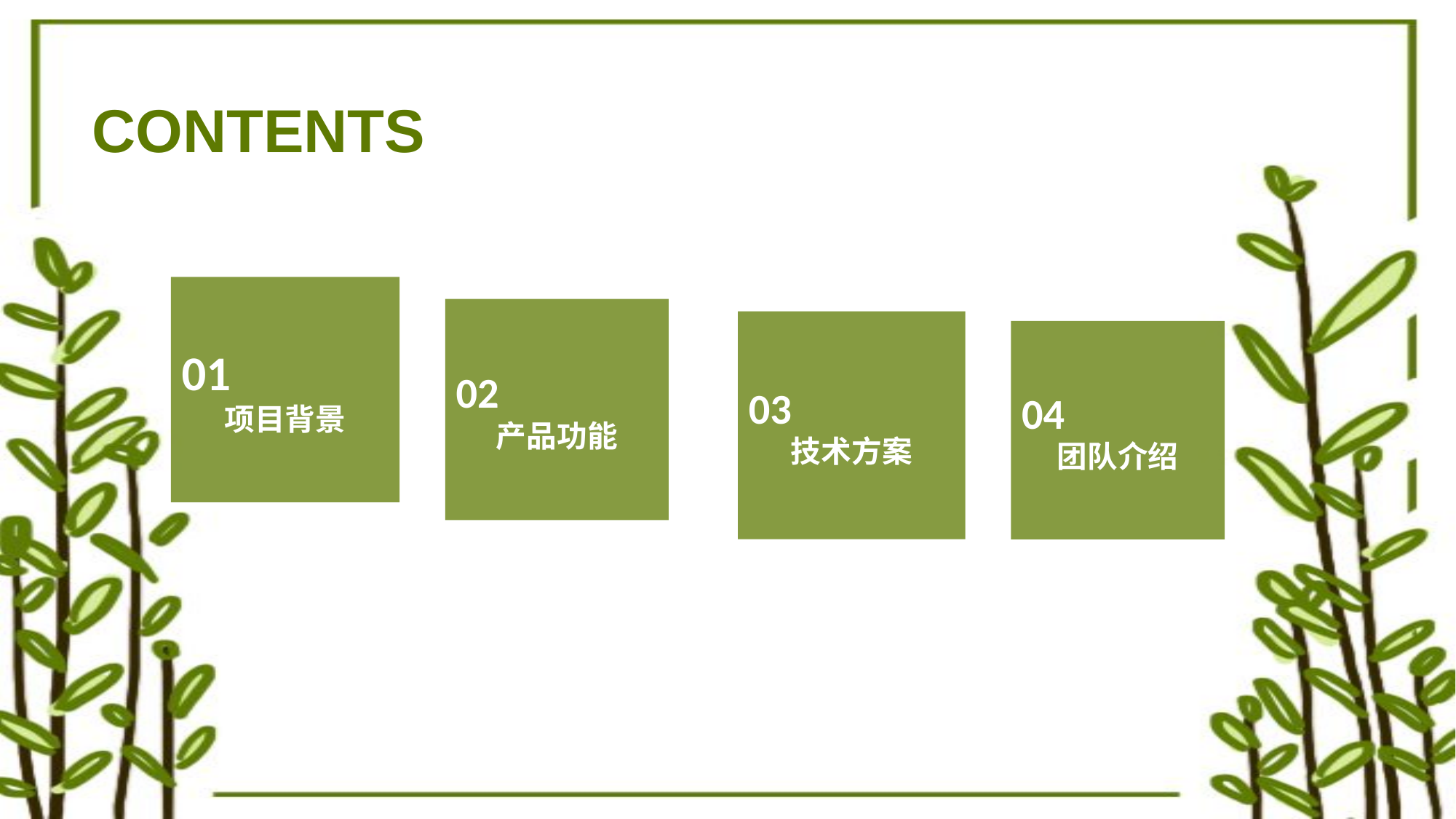

CONTENTS
01
项目背景
02
产品功能
03
技术方案
04
团队介绍